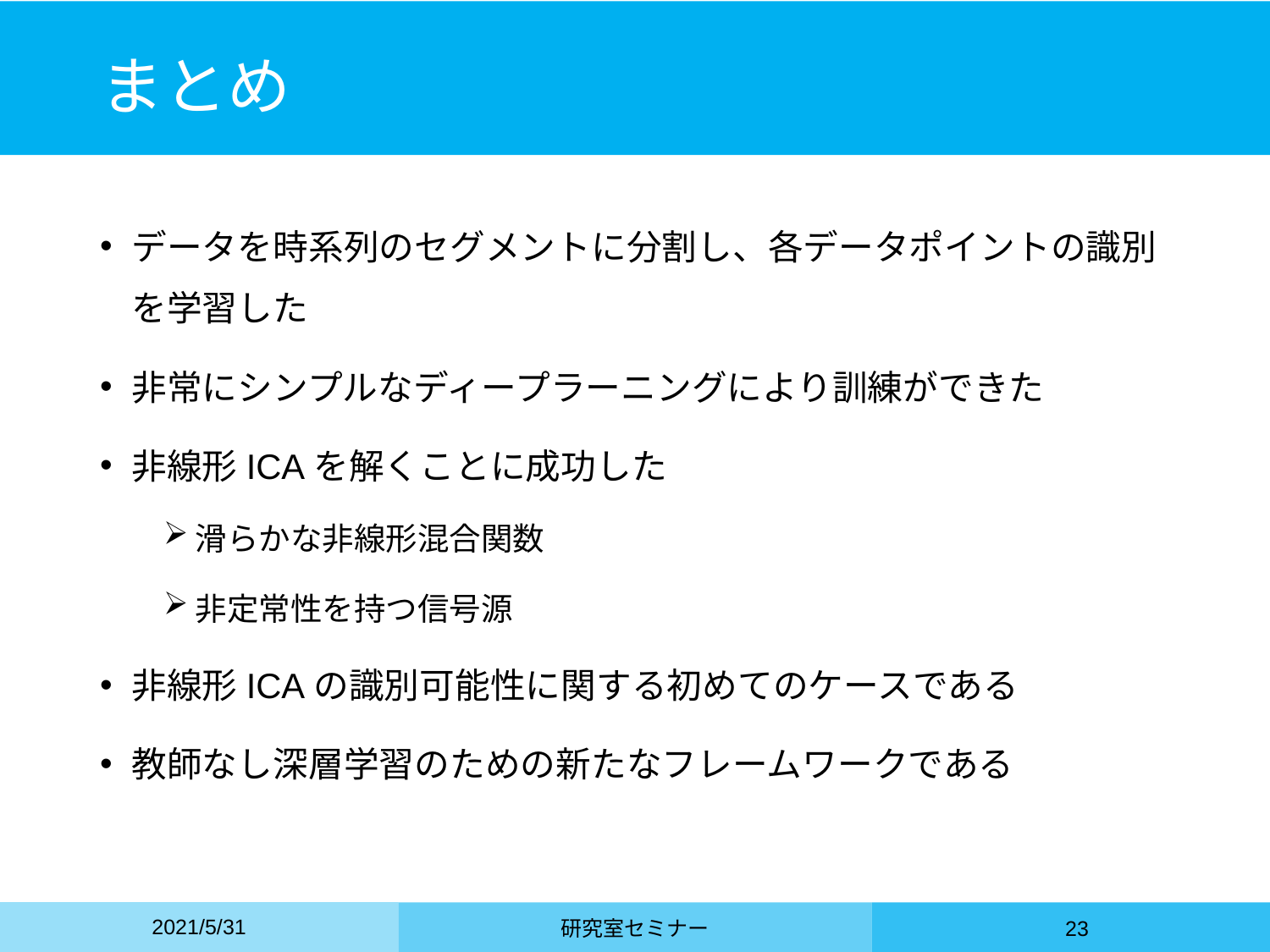

# まとめ
データを時系列のセグメントに分割し、各データポイントの識別を学習した
非常にシンプルなディープラーニングにより訓練ができた
非線形ICAを解くことに成功した
滑らかな非線形混合関数
非定常性を持つ信号源
非線形ICAの識別可能性に関する初めてのケースである
教師なし深層学習のための新たなフレームワークである
2021/5/31
研究室セミナー
23